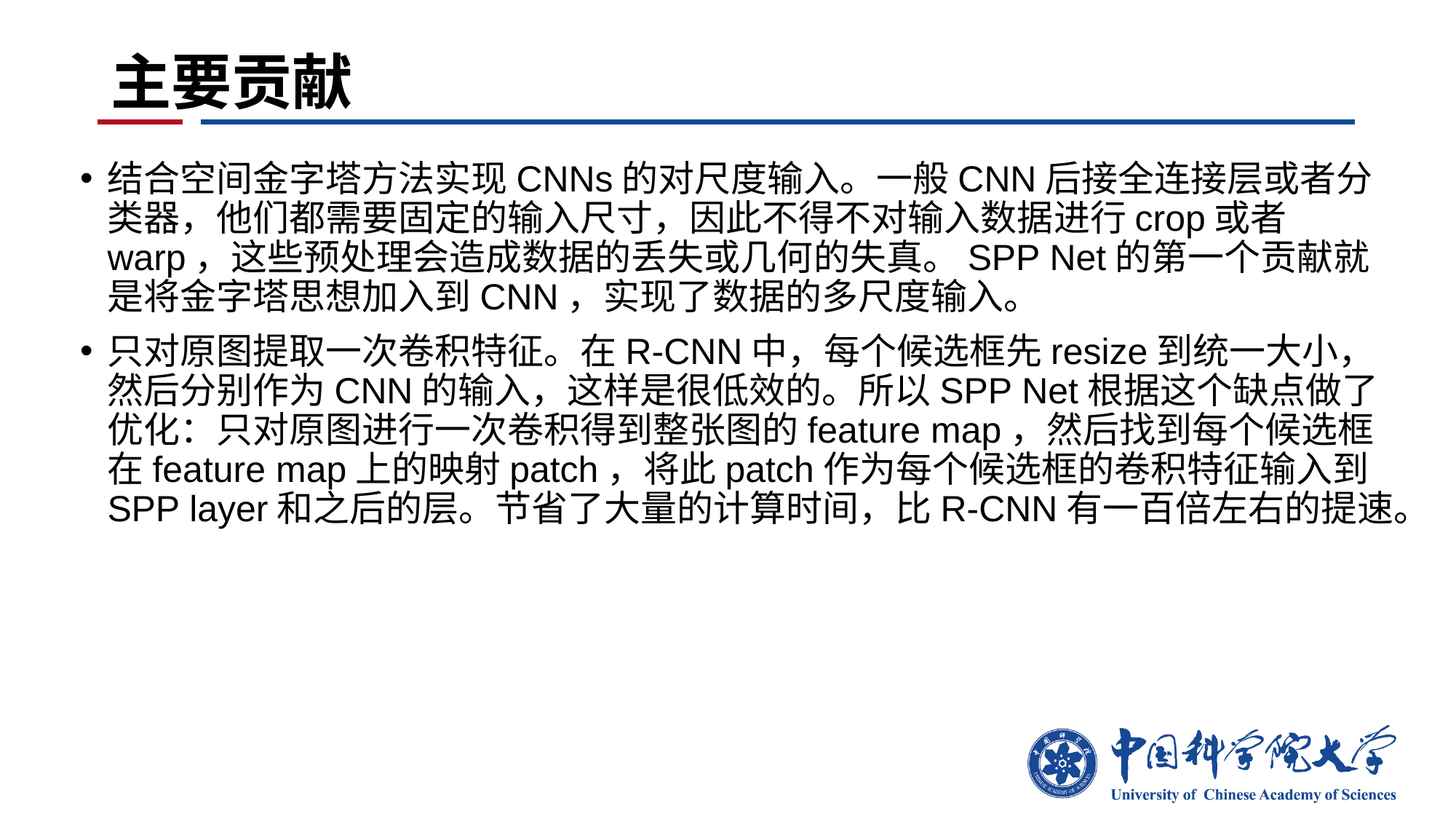

# 主要贡献
结合空间金字塔方法实现CNNs的对尺度输入。一般CNN后接全连接层或者分类器，他们都需要固定的输入尺寸，因此不得不对输入数据进行crop或者warp，这些预处理会造成数据的丢失或几何的失真。SPP Net的第一个贡献就是将金字塔思想加入到CNN，实现了数据的多尺度输入。
只对原图提取一次卷积特征。在R-CNN中，每个候选框先resize到统一大小，然后分别作为CNN的输入，这样是很低效的。所以SPP Net根据这个缺点做了优化：只对原图进行一次卷积得到整张图的feature map，然后找到每个候选框在feature map上的映射patch，将此patch作为每个候选框的卷积特征输入到SPP layer和之后的层。节省了大量的计算时间，比R-CNN有一百倍左右的提速。